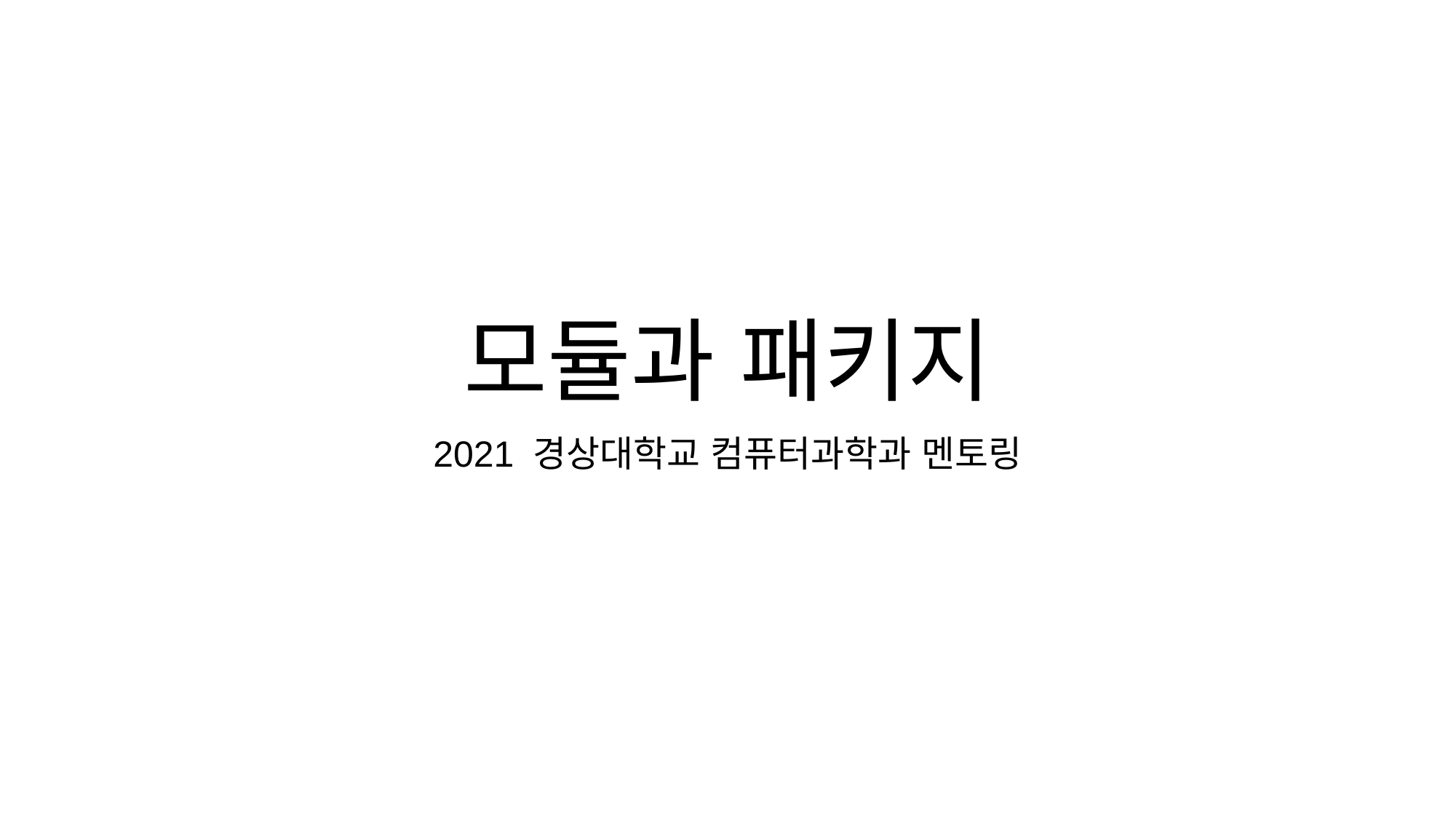

# 모듈과 패키지
2021 경상대학교 컴퓨터과학과 멘토링